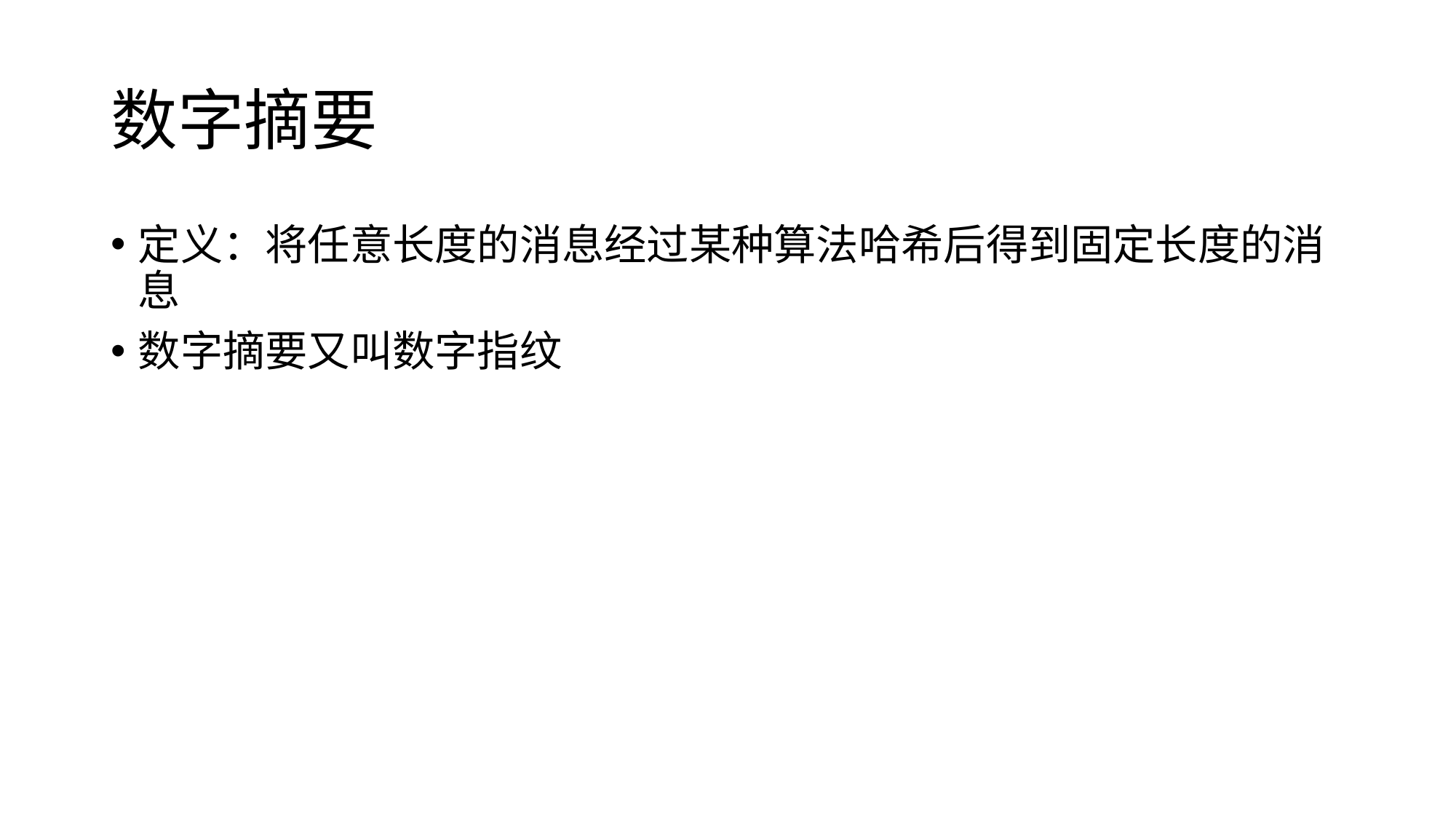

# 数字摘要
定义：将任意长度的消息经过某种算法哈希后得到固定长度的消息
数字摘要又叫数字指纹